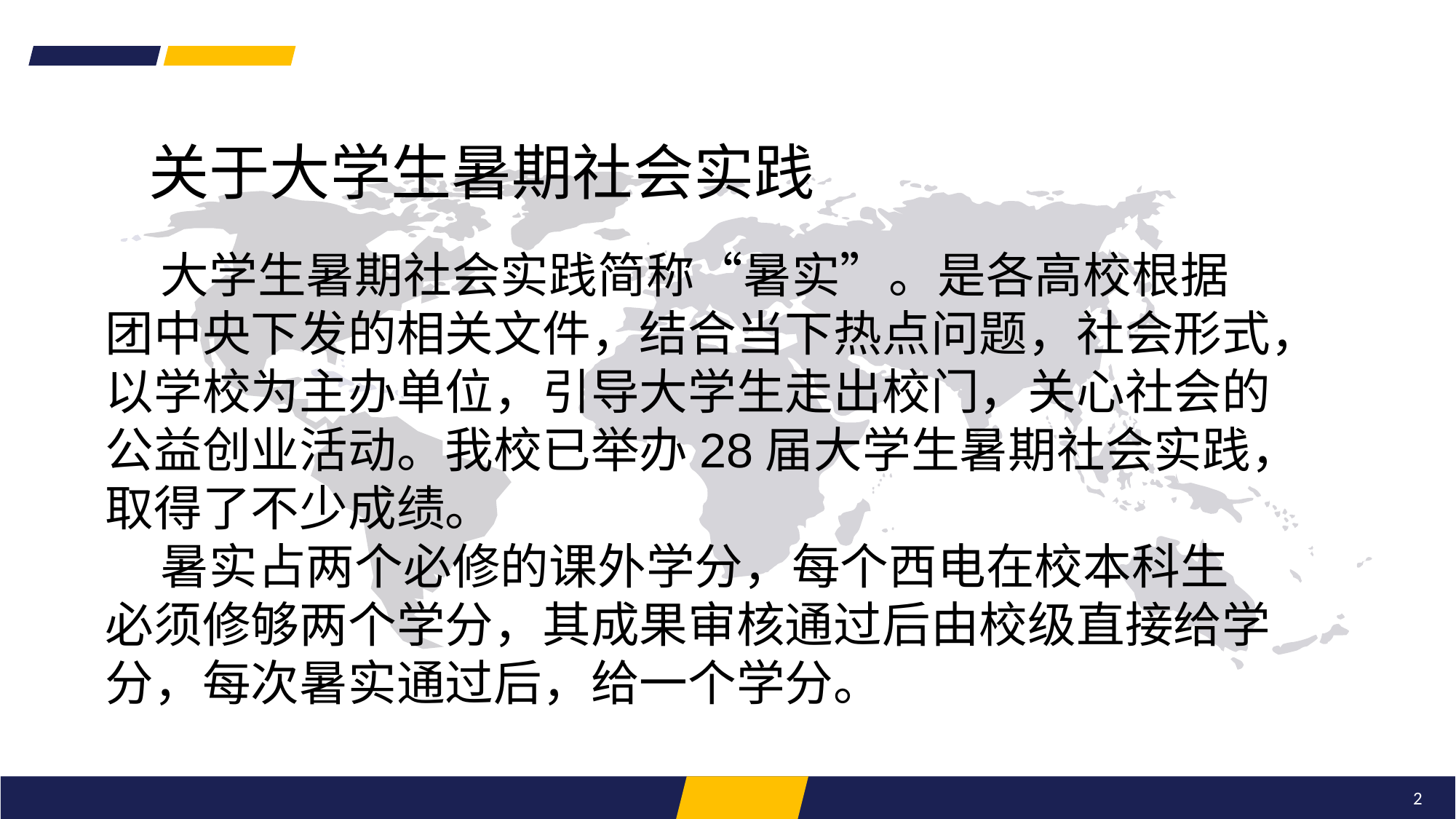

关于大学生暑期社会实践

    大学生暑期社会实践简称“暑实”。是各高校根据团中央下发的相关文件，结合当下热点问题，社会形式，以学校为主办单位，引导大学生走出校门，关心社会的公益创业活动。我校已举办28届大学生暑期社会实践，取得了不少成绩。
    暑实占两个必修的课外学分，每个西电在校本科生必须修够两个学分，其成果审核通过后由校级直接给学分，每次暑实通过后，给一个学分。
2